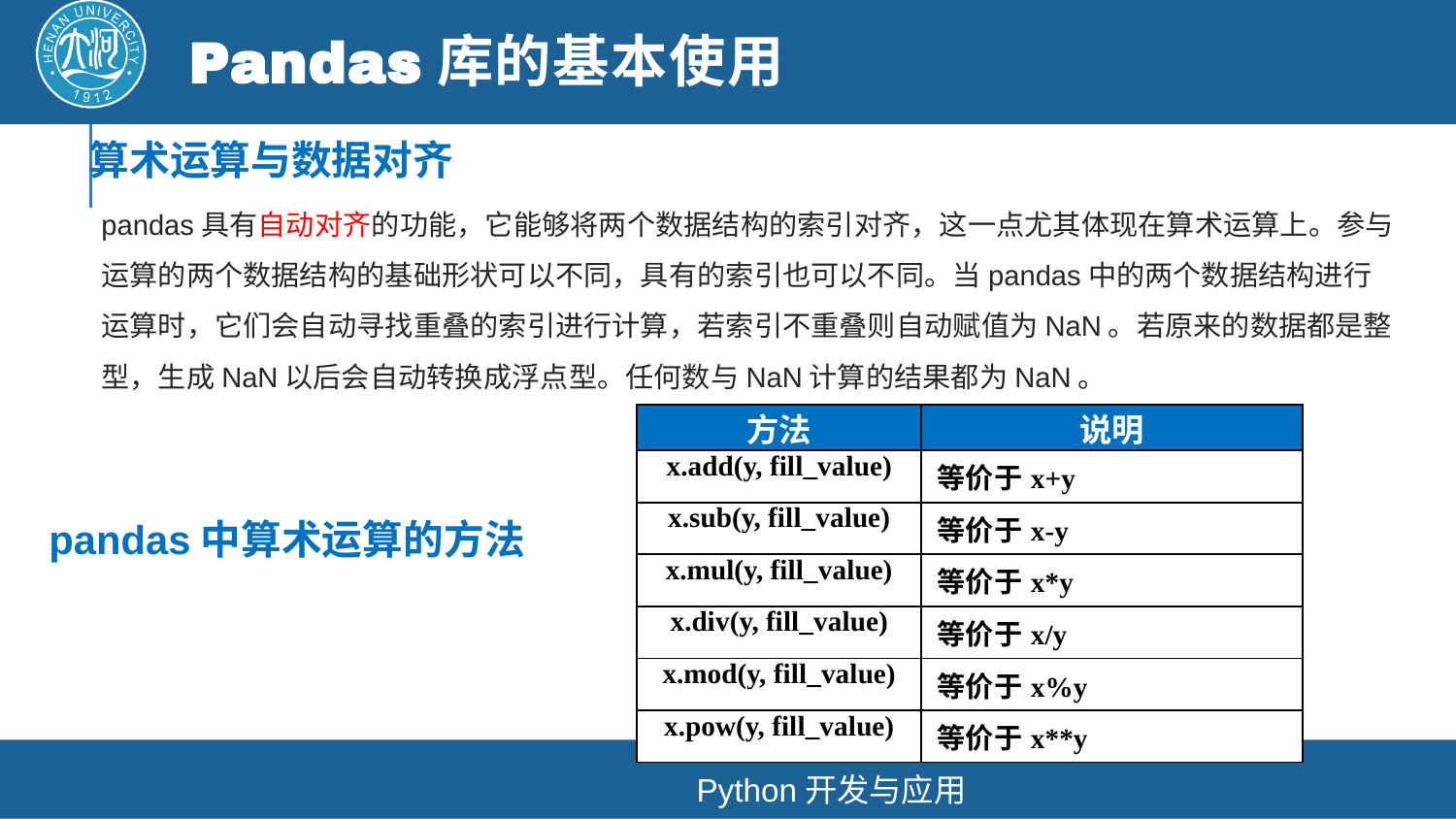

# Pandas库的基本使用
算术运算与数据对齐
pandas具有自动对齐的功能，它能够将两个数据结构的索引对齐，这一点尤其体现在算术运算上。参与运算的两个数据结构的基础形状可以不同，具有的索引也可以不同。当pandas中的两个数据结构进行运算时，它们会自动寻找重叠的索引进行计算，若索引不重叠则自动赋值为NaN。若原来的数据都是整型，生成NaN以后会自动转换成浮点型。任何数与NaN计算的结果都为NaN。
| 方法 | 说明 |
| --- | --- |
| x.add(y, fill\_value) | 等价于x+y |
| x.sub(y, fill\_value) | 等价于x-y |
| x.mul(y, fill\_value) | 等价于x\*y |
| x.div(y, fill\_value) | 等价于x/y |
| x.mod(y, fill\_value) | 等价于x%y |
| x.pow(y, fill\_value) | 等价于x\*\*y |
pandas中算术运算的方法

Python开发与应用
20